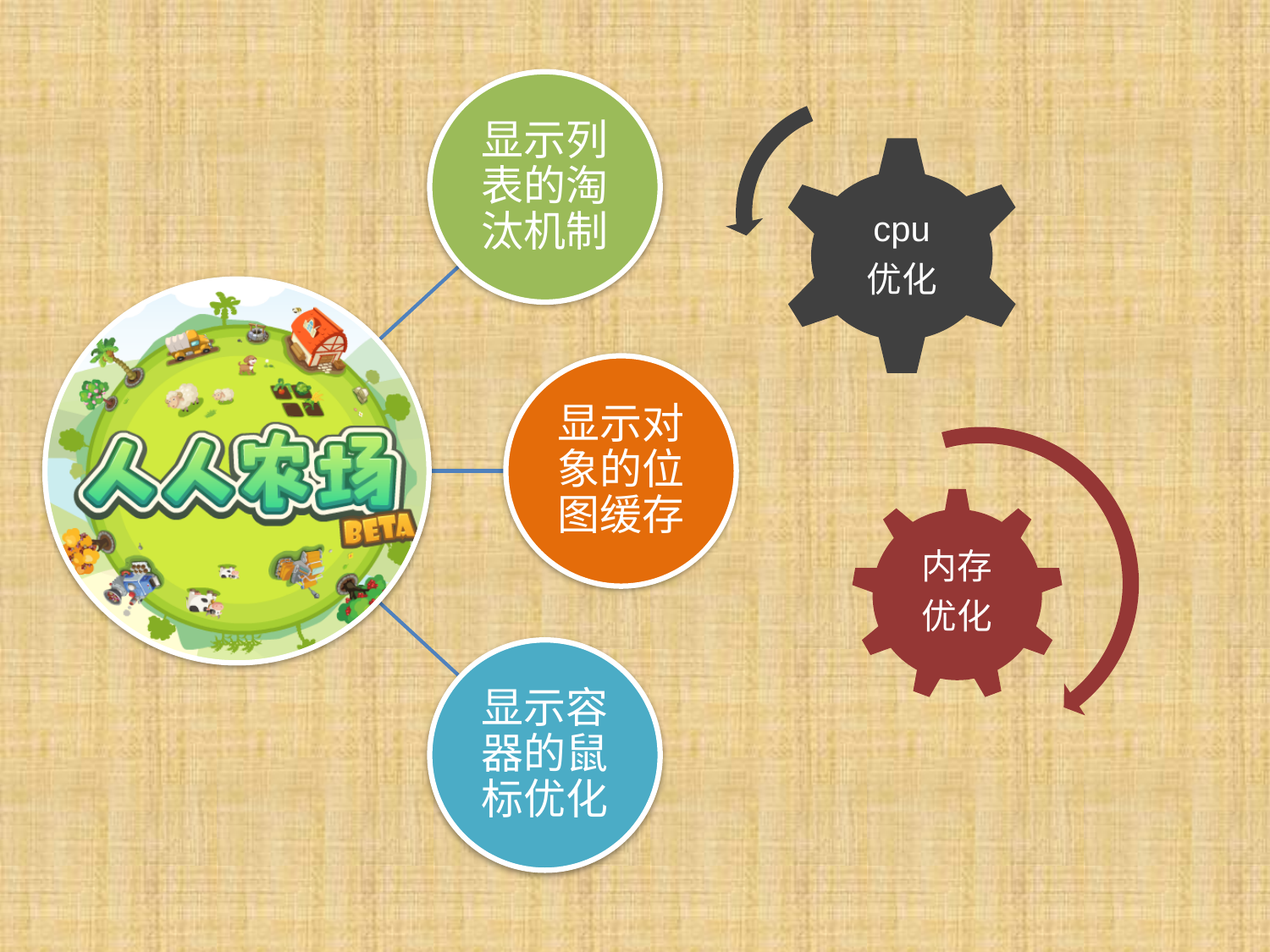

显示列表的淘汰机制
显示对象的位图缓存
显示容器的鼠标优化
内存
优化
cpu
优化